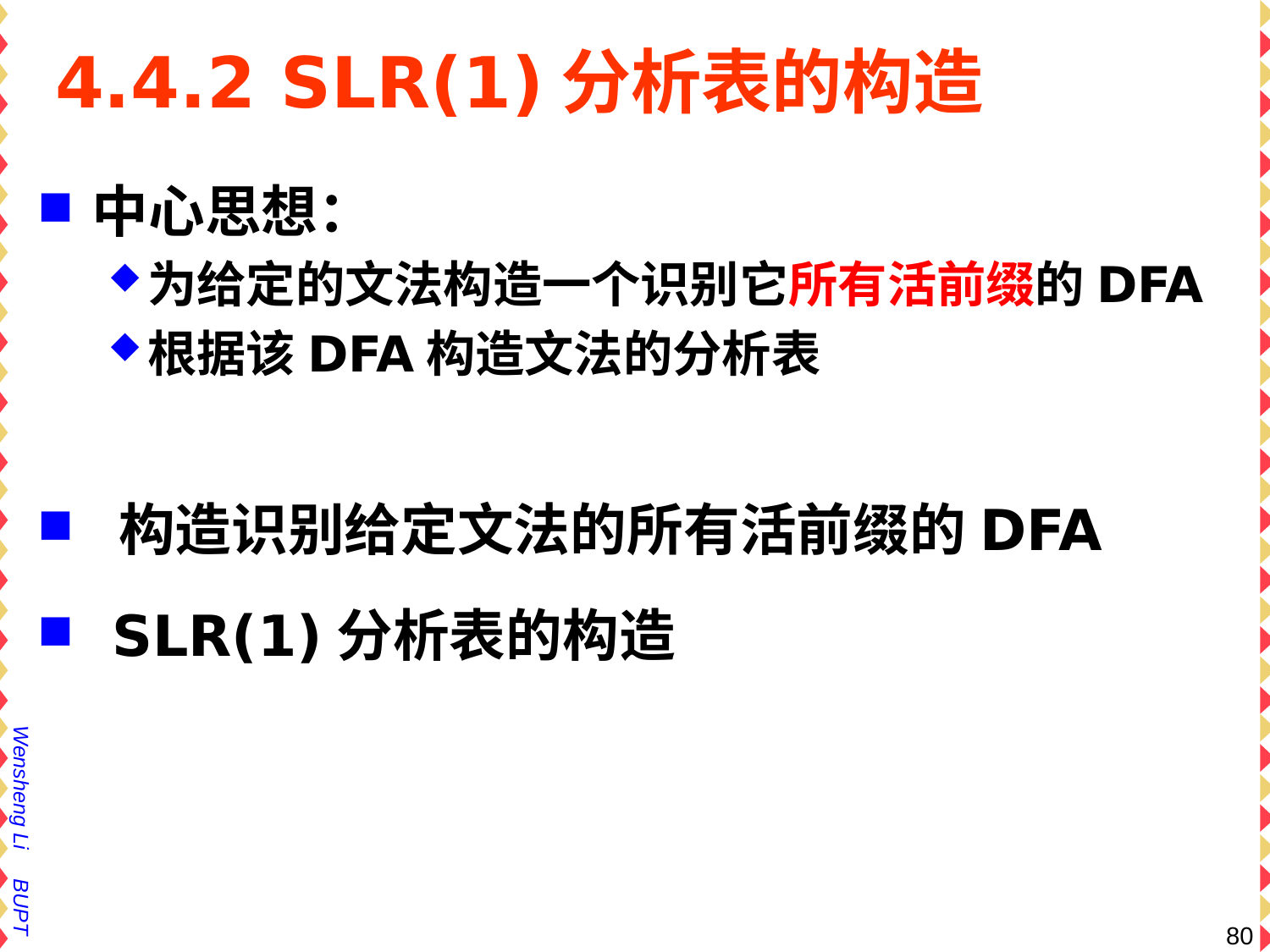

# 4.4.2 SLR(1)分析表的构造
中心思想：
为给定的文法构造一个识别它所有活前缀的DFA
根据该DFA构造文法的分析表

 构造识别给定文法的所有活前缀的DFA
 SLR(1)分析表的构造
80